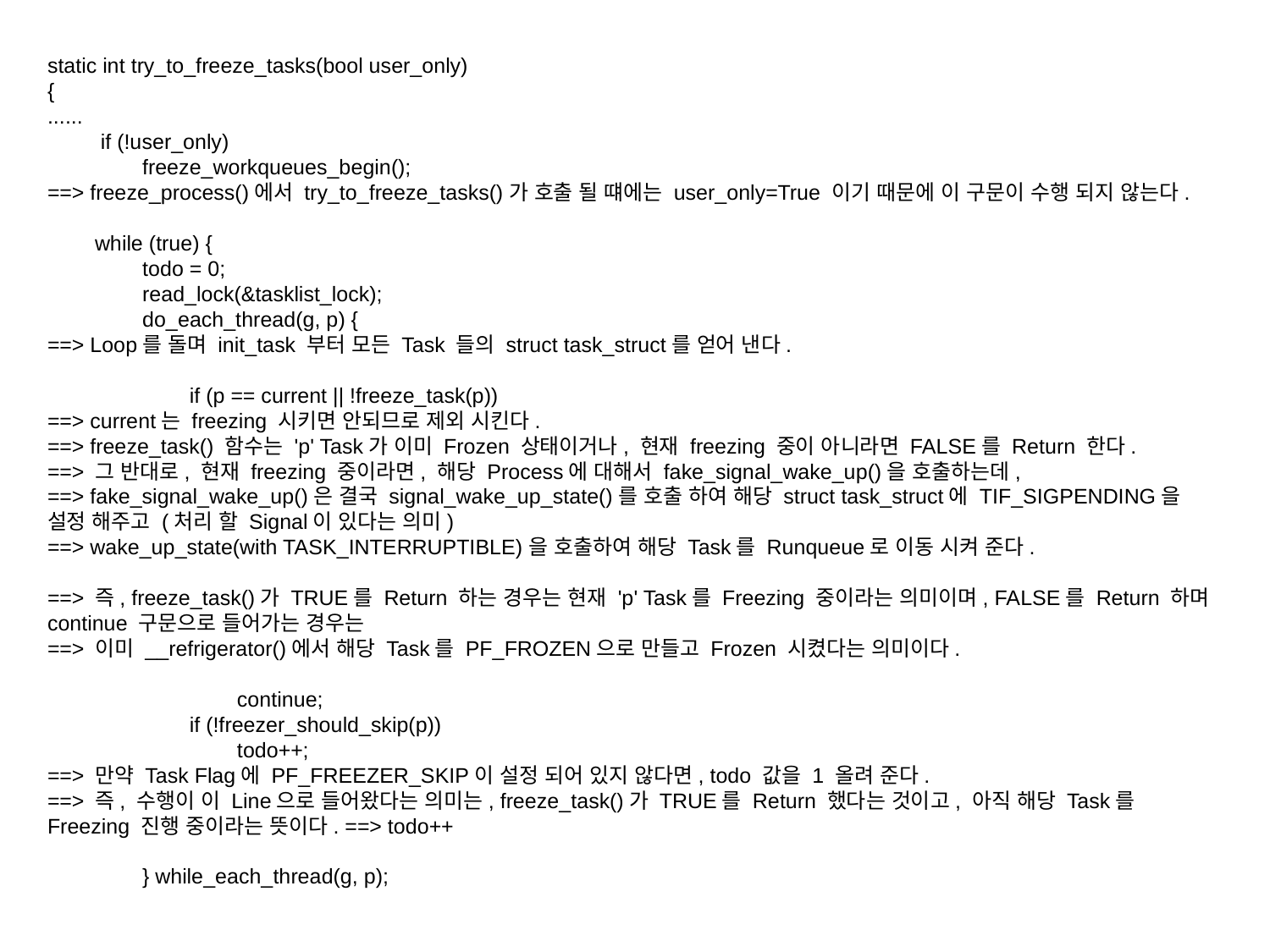

static int try_to_freeze_tasks(bool user_only)
{
......
         if (!user_only)
                freeze_workqueues_begin();
==> freeze_process()에서 try_to_freeze_tasks()가 호출 될 떄에는 user_only=True 이기 때문에 이 구문이 수행 되지 않는다.

        while (true) {
                todo = 0;
                read_lock(&tasklist_lock);
                do_each_thread(g, p) {
==> Loop를 돌며 init_task 부터 모든 Task 들의 struct task_struct를 얻어 낸다.

                        if (p == current || !freeze_task(p))
==> current는 freezing 시키면 안되므로 제외 시킨다.
==> freeze_task() 함수는 'p' Task가 이미 Frozen 상태이거나, 현재 freezing 중이 아니라면 FALSE를 Return 한다.
==> 그 반대로, 현재 freezing 중이라면, 해당 Process에 대해서 fake_signal_wake_up()을 호출하는데,
==> fake_signal_wake_up()은 결국 signal_wake_up_state()를 호출 하여 해당 struct task_struct에 TIF_SIGPENDING을 설정 해주고 (처리 할 Signal이 있다는 의미)
==> wake_up_state(with TASK_INTERRUPTIBLE)을 호출하여 해당 Task를 Runqueue로 이동 시켜 준다.

==> 즉, freeze_task()가 TRUE를 Return 하는 경우는 현재 'p' Task를 Freezing 중이라는 의미이며, FALSE를 Return 하며 continue 구문으로 들어가는 경우는
==> 이미 __refrigerator()에서 해당 Task를 PF_FROZEN으로 만들고 Frozen 시켰다는 의미이다.

                                continue;
                        if (!freezer_should_skip(p))
                                todo++;
==> 만약 Task Flag에 PF_FREEZER_SKIP이 설정 되어 있지 않다면, todo 값을 1 올려 준다.
==> 즉, 수행이 이 Line으로 들어왔다는 의미는, freeze_task()가 TRUE를 Return 했다는 것이고, 아직 해당 Task를 Freezing 진행 중이라는 뜻이다. ==> todo++

                } while_each_thread(g, p);